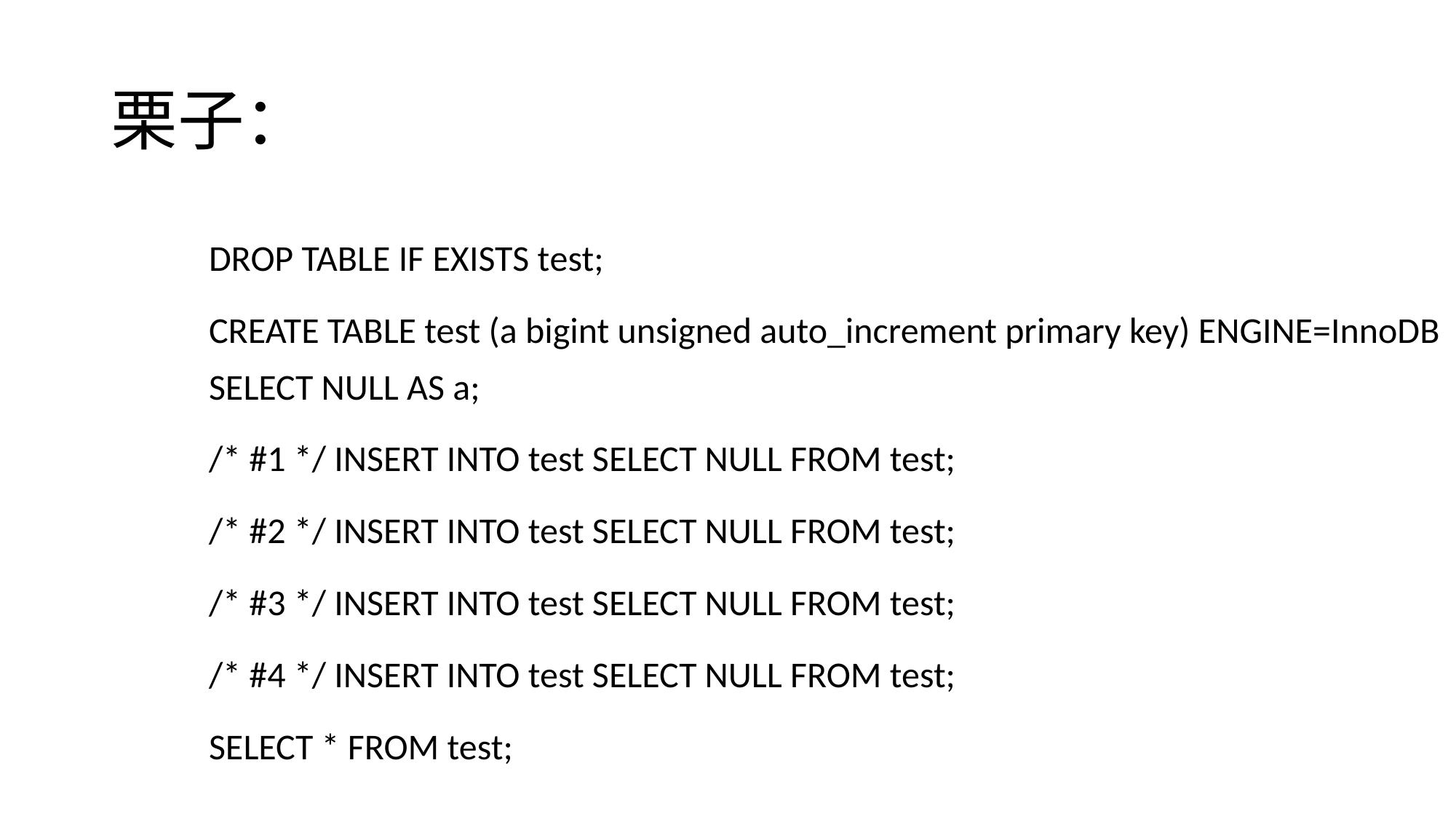

# 栗子：
DROP TABLE IF EXISTS test;
CREATE TABLE test (a bigint unsigned auto_increment primary key) ENGINE=InnoDB SELECT NULL AS a;
/* #1 */ INSERT INTO test SELECT NULL FROM test;
/* #2 */ INSERT INTO test SELECT NULL FROM test;
/* #3 */ INSERT INTO test SELECT NULL FROM test;
/* #4 */ INSERT INTO test SELECT NULL FROM test;
SELECT * FROM test;